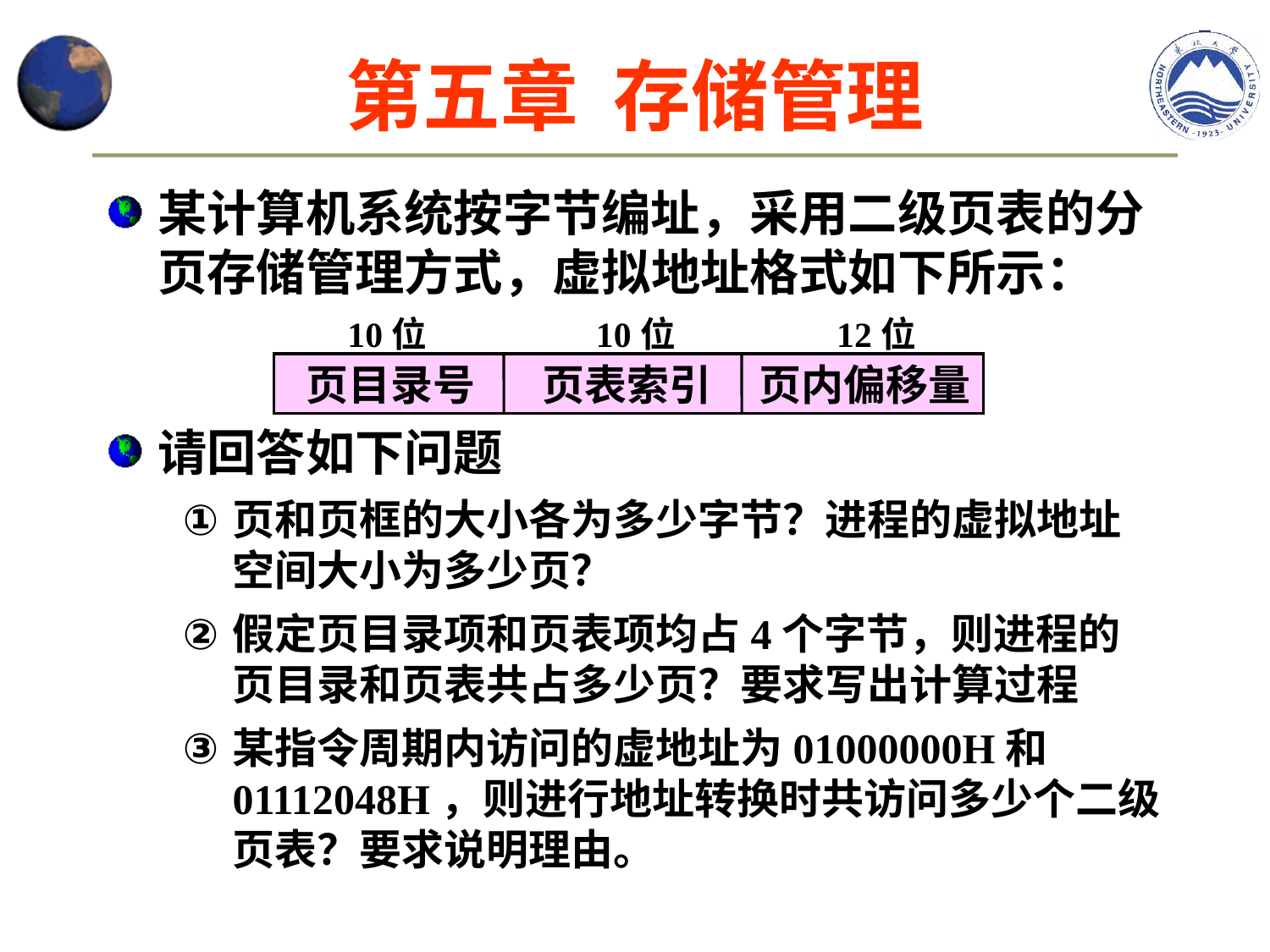

第五章  存储管理
某计算机系统按字节编址，采用二级页表的分页存储管理方式，虚拟地址格式如下所示：

请回答如下问题
页和页框的大小各为多少字节？进程的虚拟地址空间大小为多少页？
假定页目录项和页表项均占4个字节，则进程的页目录和页表共占多少页？要求写出计算过程
某指令周期内访问的虚地址为01000000H和01112048H，则进行地址转换时共访问多少个二级页表？要求说明理由。
10位                    10位                   12位
 页目录号       页表索引     页内偏移量